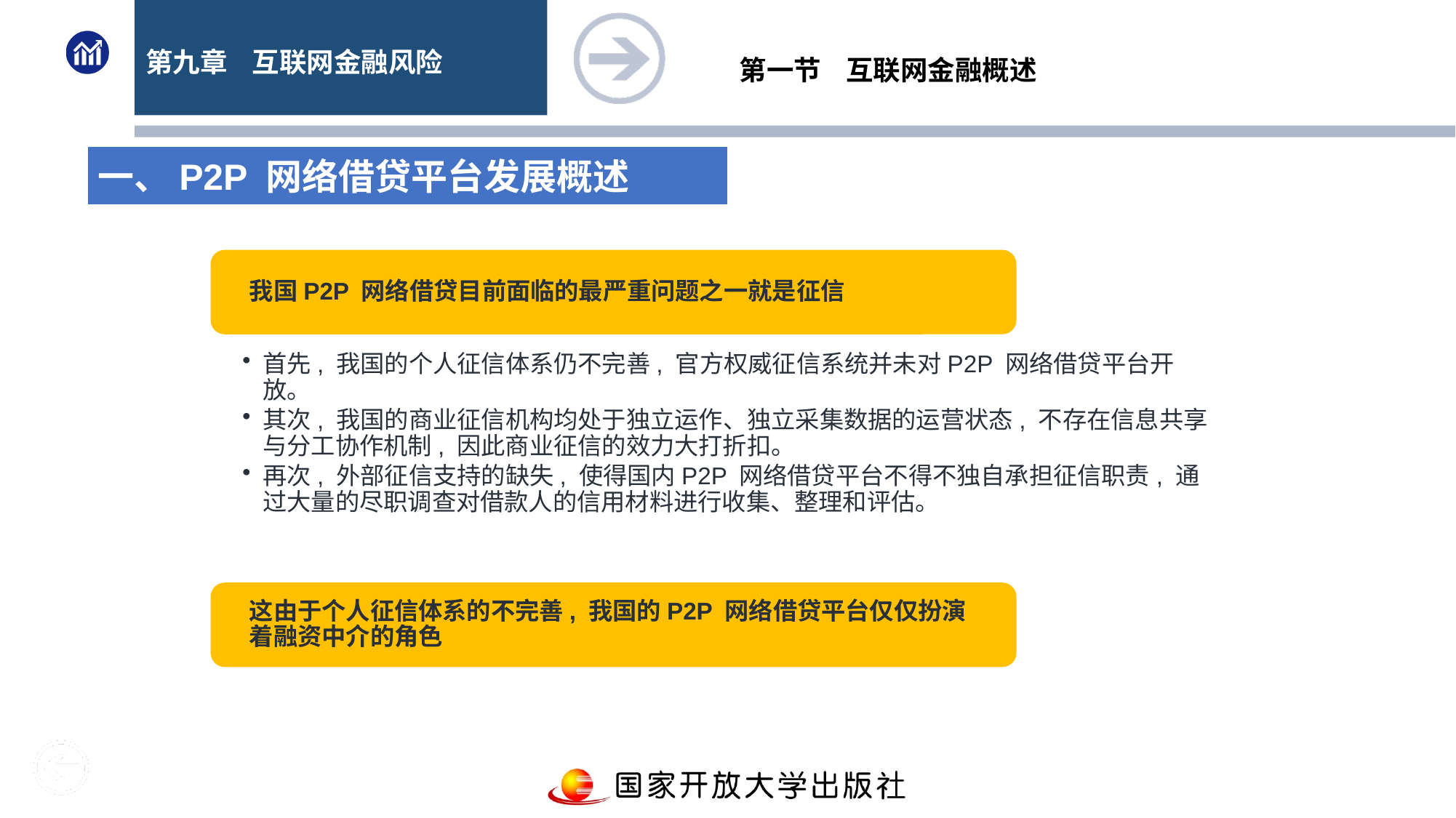

第一节    互联网金融概述
第九章    互联网金融风险
一、P2P 网络借贷平台发展概述
首先, 我国的个人征信体系仍不完善, 官方权威征信系统并未对P2P 网络借贷平台开放。
其次, 我国的商业征信机构均处于独立运作、独立采集数据的运营状态, 不存在信息共享与分工协作机制, 因此商业征信的效力大打折扣。
再次, 外部征信支持的缺失, 使得国内P2P 网络借贷平台不得不独自承担征信职责, 通过大量的尽职调查对借款人的信用材料进行收集、整理和评估。
我国P2P 网络借贷目前面临的最严重问题之一就是征信
这由于个人征信体系的不完善, 我国的P2P 网络借贷平台仅仅扮演着融资中介的角色